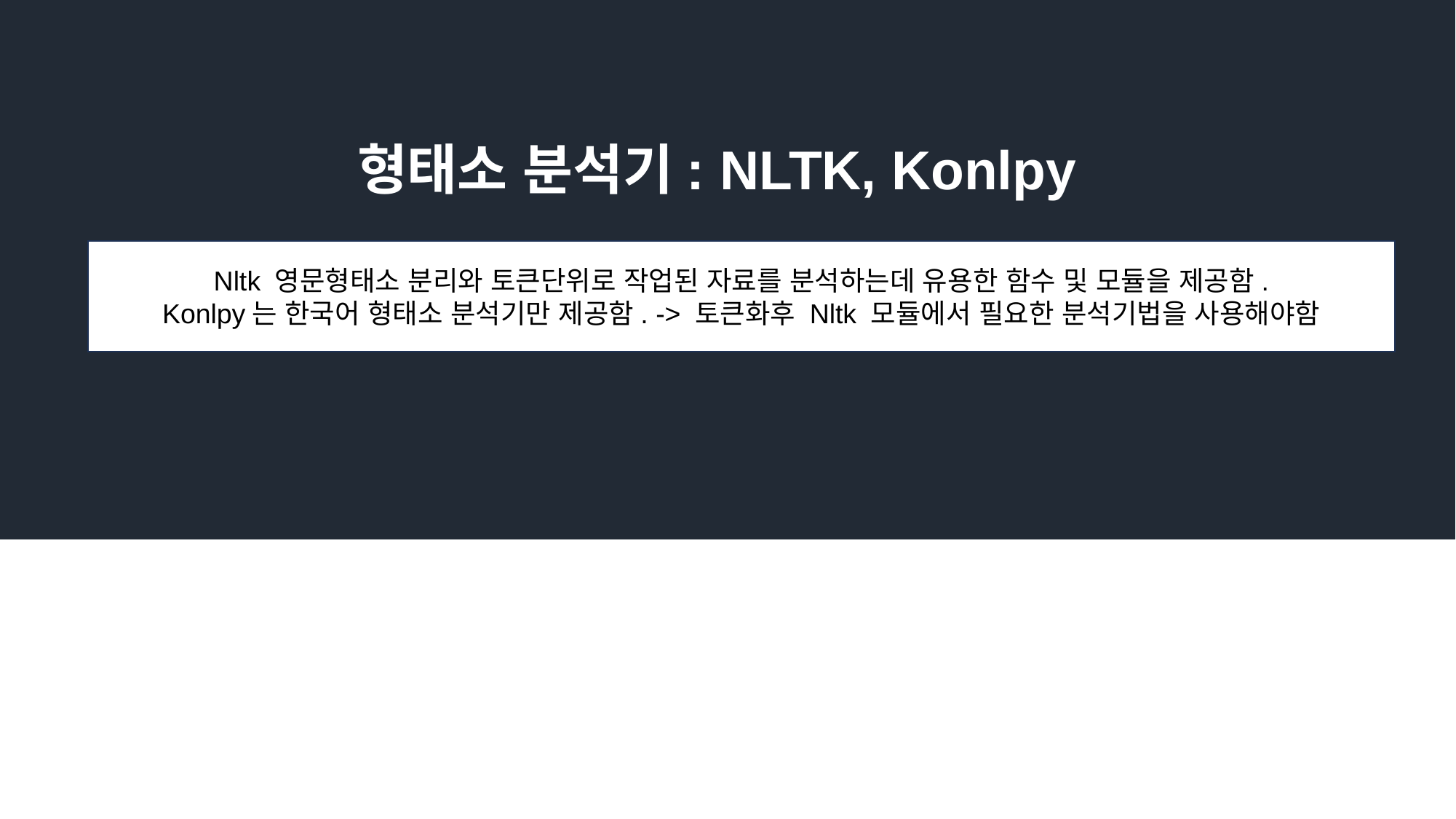

형태소 분석기: NLTK, Konlpy
Nltk 영문형태소 분리와 토큰단위로 작업된 자료를 분석하는데 유용한 함수 및 모듈을 제공함.
Konlpy는 한국어 형태소 분석기만 제공함. -> 토큰화후 Nltk 모듈에서 필요한 분석기법을 사용해야함